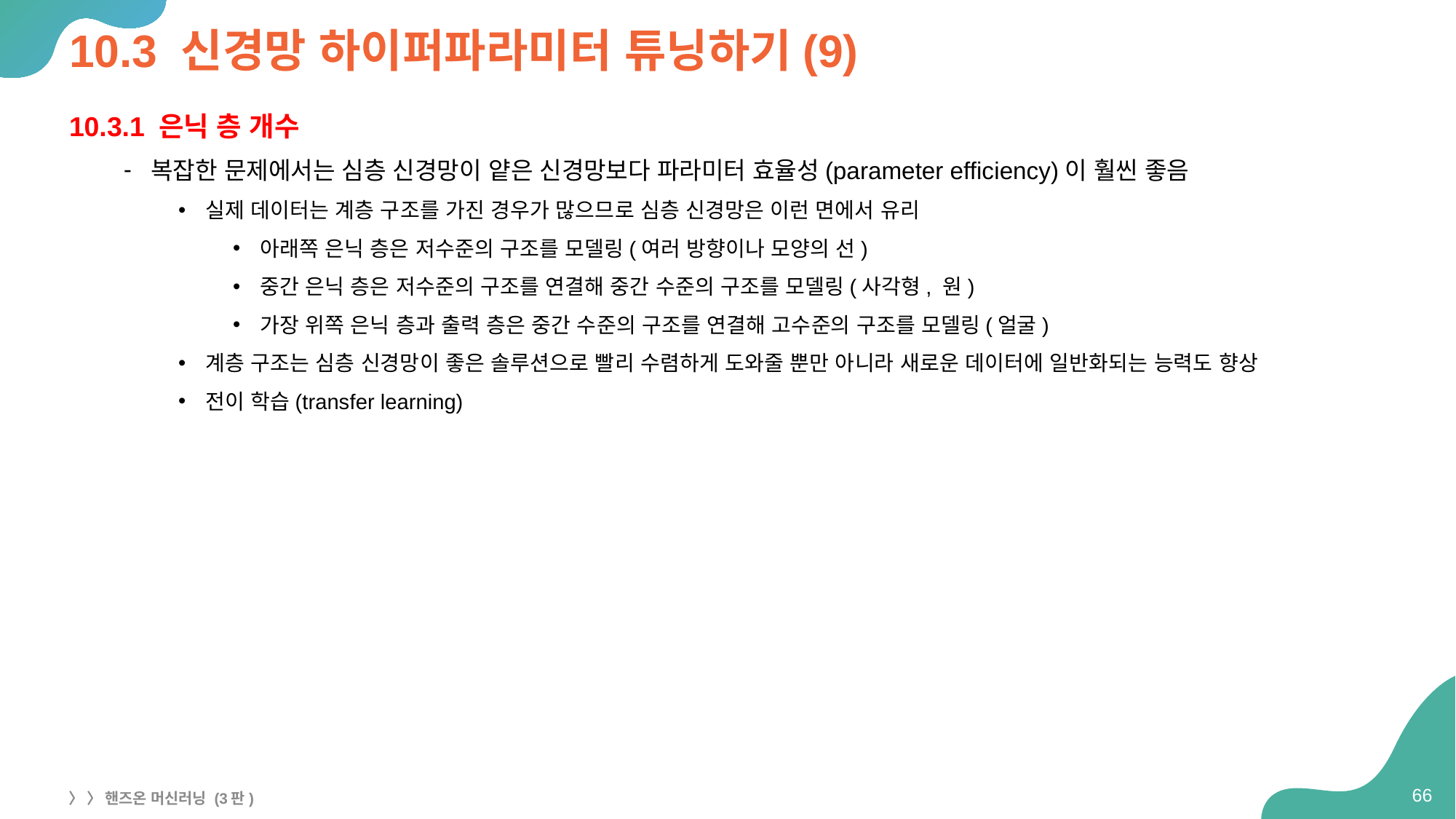

# 10.3 신경망 하이퍼파라미터 튜닝하기(9)
10.3.1 은닉 층 개수
복잡한 문제에서는 심층 신경망이 얕은 신경망보다 파라미터 효율성(parameter efficiency)이 훨씬 좋음
실제 데이터는 계층 구조를 가진 경우가 많으므로 심층 신경망은 이런 면에서 유리
아래쪽 은닉 층은 저수준의 구조를 모델링(여러 방향이나 모양의 선)
중간 은닉 층은 저수준의 구조를 연결해 중간 수준의 구조를 모델링(사각형, 원)
가장 위쪽 은닉 층과 출력 층은 중간 수준의 구조를 연결해 고수준의 구조를 모델링(얼굴)
계층 구조는 심층 신경망이 좋은 솔루션으로 빨리 수렴하게 도와줄 뿐만 아니라 새로운 데이터에 일반화되는 능력도 향상
전이 학습(transfer learning)
66
〉 〉 핸즈온 머신러닝 (3판)